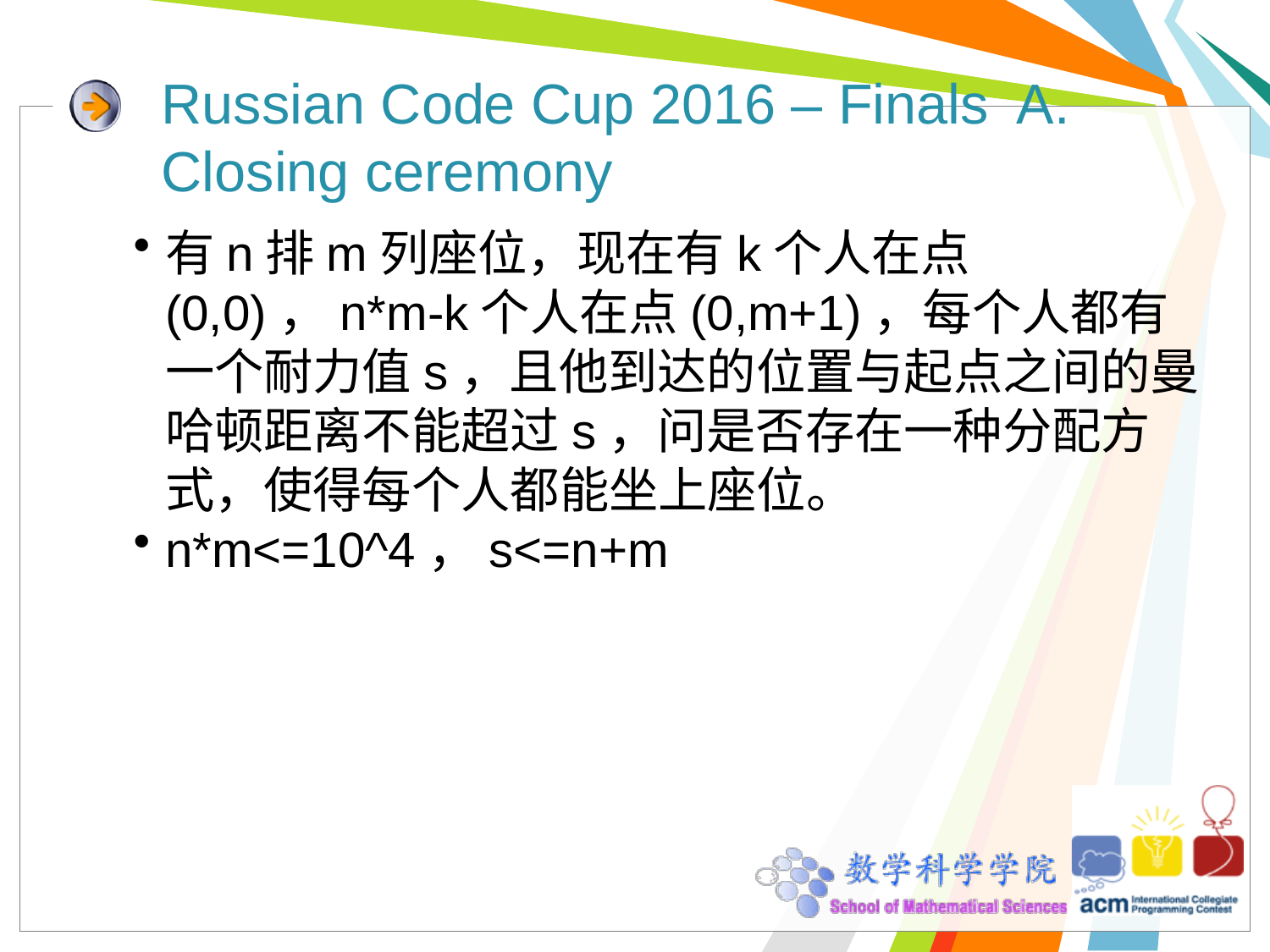

17
Russian Code Cup 2016 – Finals  A. Closing ceremony
有n排m列座位，现在有k个人在点(0,0)，n*m-k个人在点(0,m+1)，每个人都有一个耐力值s，且他到达的位置与起点之间的曼哈顿距离不能超过s，问是否存在一种分配方式，使得每个人都能坐上座位。
n*m<=10^4，s<=n+m